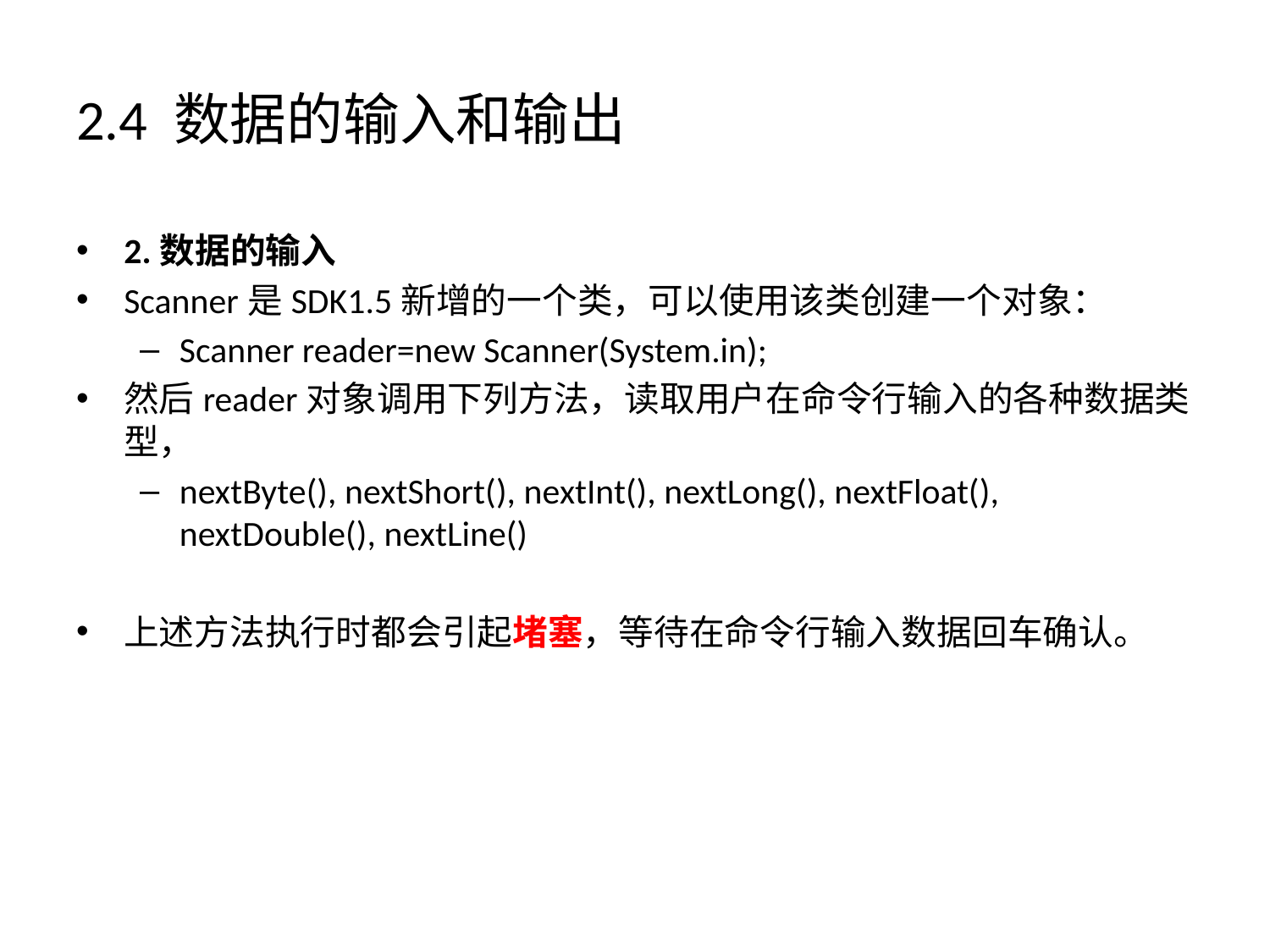

# 2.4 数据的输入和输出
2.数据的输入
Scanner是SDK1.5新增的一个类，可以使用该类创建一个对象：
Scanner reader=new Scanner(System.in);
然后reader对象调用下列方法，读取用户在命令行输入的各种数据类型，
nextByte(), nextShort(), nextInt(), nextLong(), nextFloat(), nextDouble(), nextLine()

上述方法执行时都会引起堵塞，等待在命令行输入数据回车确认。